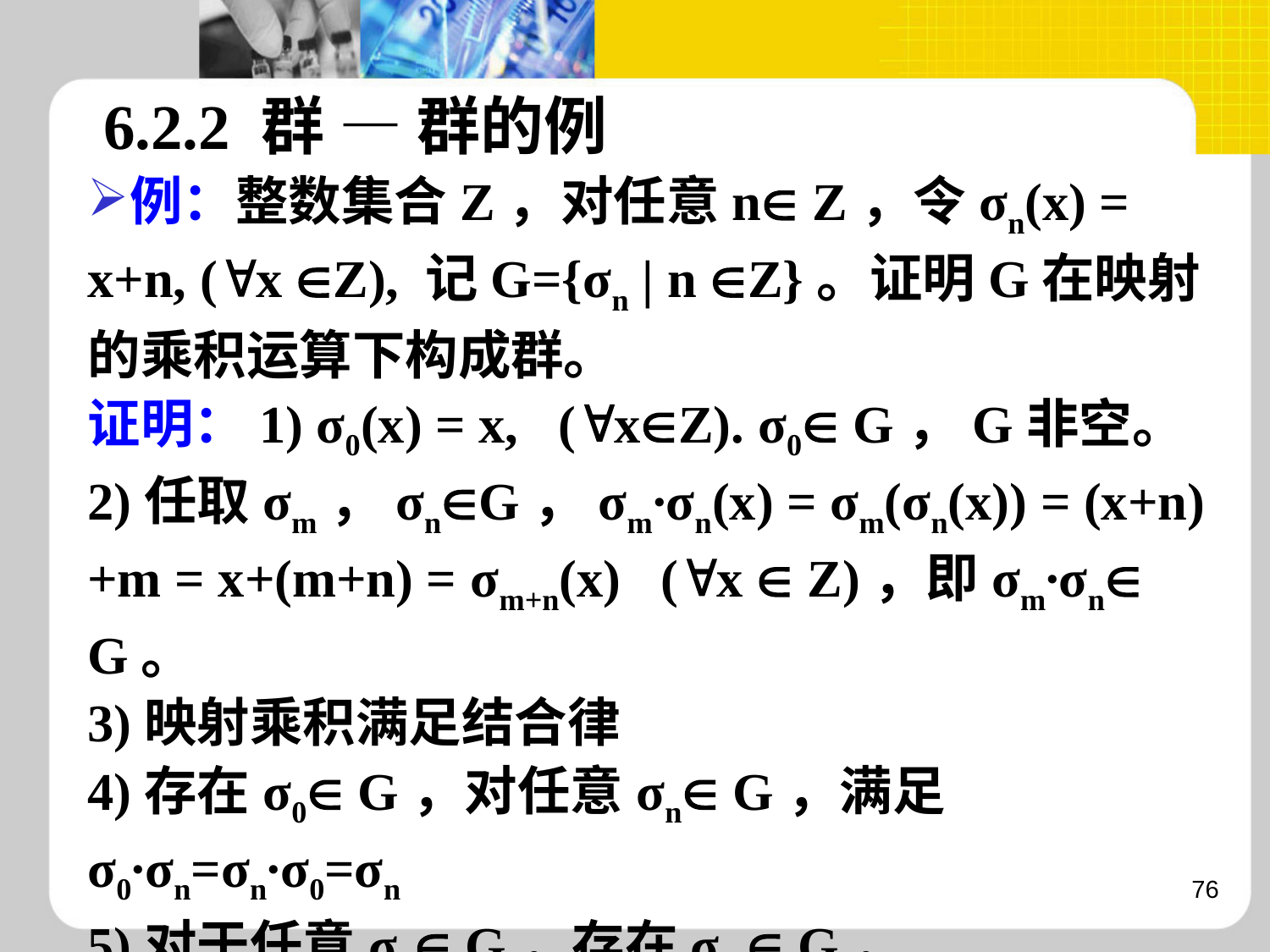

6.2.2 群 — 群的例
例：整数集合Z，对任意n∈ Z，令σn(x) = x+n, (∀x ∈Z), 记G={σn | n ∈Z}。证明G在映射的乘积运算下构成群。
证明：1) σ0(x) = x,   (∀x∈Z). σ0∈ G，G非空。
2)任取σm，σn∈G，σm∙σn(x) = σm(σn(x)) = (x+n)+m = x+(m+n) = σm+n(x)   (∀x ∈ Z)，即σm∙σn∈ G。
3)映射乘积满足结合律
4)存在σ0∈ G，对任意σn∈ G，满足σ0∙σn=σn∙σ0=σn
5)对于任意σn∈ G，存在σ-n∈ G，
满足σ-n∙σn=σn∙σ-n=σ0
由以上知，G为群。

76